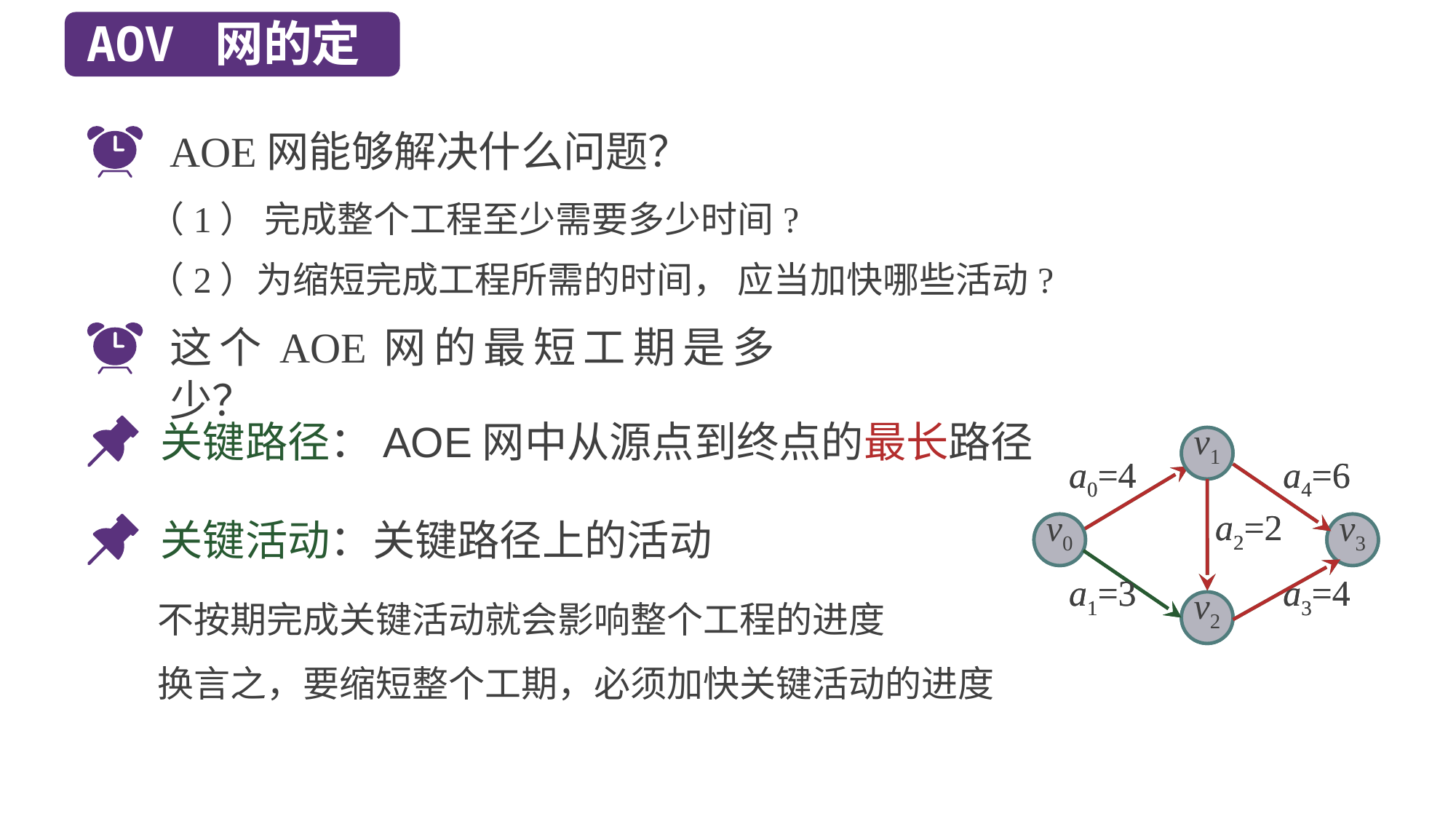

AOV 网的定义

AOE网能够解决什么问题？

（1） 完成整个工程至少需要多少时间?
（2）为缩短完成工程所需的时间， 应当加快哪些活动?
这个AOE网的最短工期是多少？

关键路径：AOE网中从源点到终点的最长路径

v1
a0=4
a4=6

a2=2
v0
v3

a1=3
a3=4
v2
v1
a0=4
a4=6

a2=2
v0
v3

a1=3
a3=4
v2
关键活动：关键路径上的活动

不按期完成关键活动就会影响整个工程的进度
换言之，要缩短整个工期，必须加快关键活动的进度